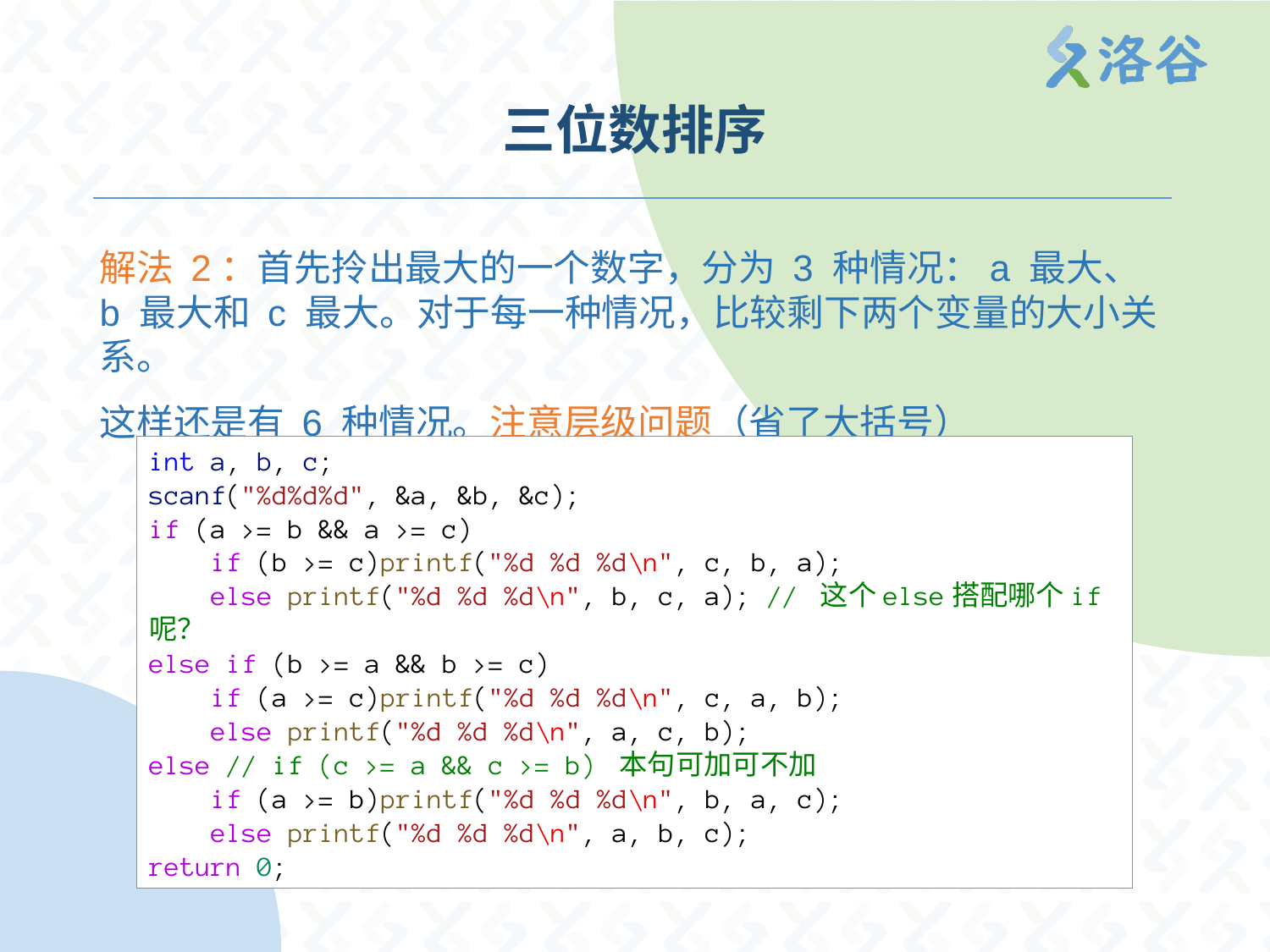

# 三位数排序
解法 2：首先拎出最大的一个数字，分为 3 种情况：a 最大、b 最大和 c 最大。对于每一种情况，比较剩下两个变量的大小关系。
这样还是有 6 种情况。注意层级问题（省了大括号）

int a, b, c;
scanf("%d%d%d", &a, &b, &c);
if (a >= b && a >= c)
    if (b >= c)printf("%d %d %d\n", c, b, a);
    else printf("%d %d %d\n", b, c, a); // 这个else搭配哪个if呢？
else if (b >= a && b >= c)
    if (a >= c)printf("%d %d %d\n", c, a, b);
    else printf("%d %d %d\n", a, c, b);
else // if (c >= a && c >= b) 本句可加可不加
    if (a >= b)printf("%d %d %d\n", b, a, c);
    else printf("%d %d %d\n", a, b, c);
return 0;